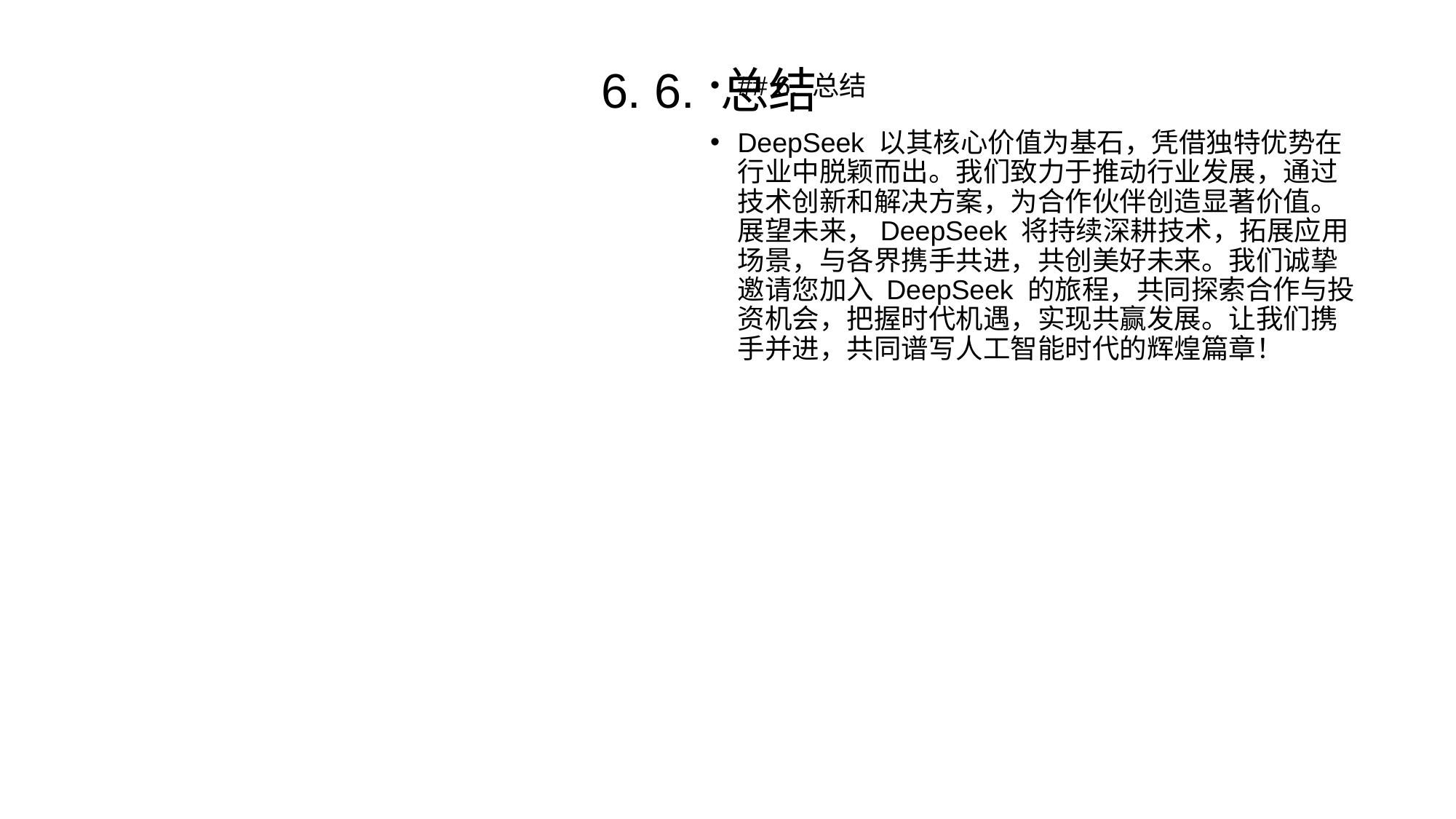

6. 6. 总结

## 6. 总结
DeepSeek 以其核心价值为基石，凭借独特优势在行业中脱颖而出。我们致力于推动行业发展，通过技术创新和解决方案，为合作伙伴创造显著价值。展望未来，DeepSeek 将持续深耕技术，拓展应用场景，与各界携手共进，共创美好未来。我们诚挚邀请您加入 DeepSeek 的旅程，共同探索合作与投资机会，把握时代机遇，实现共赢发展。让我们携手并进，共同谱写人工智能时代的辉煌篇章！